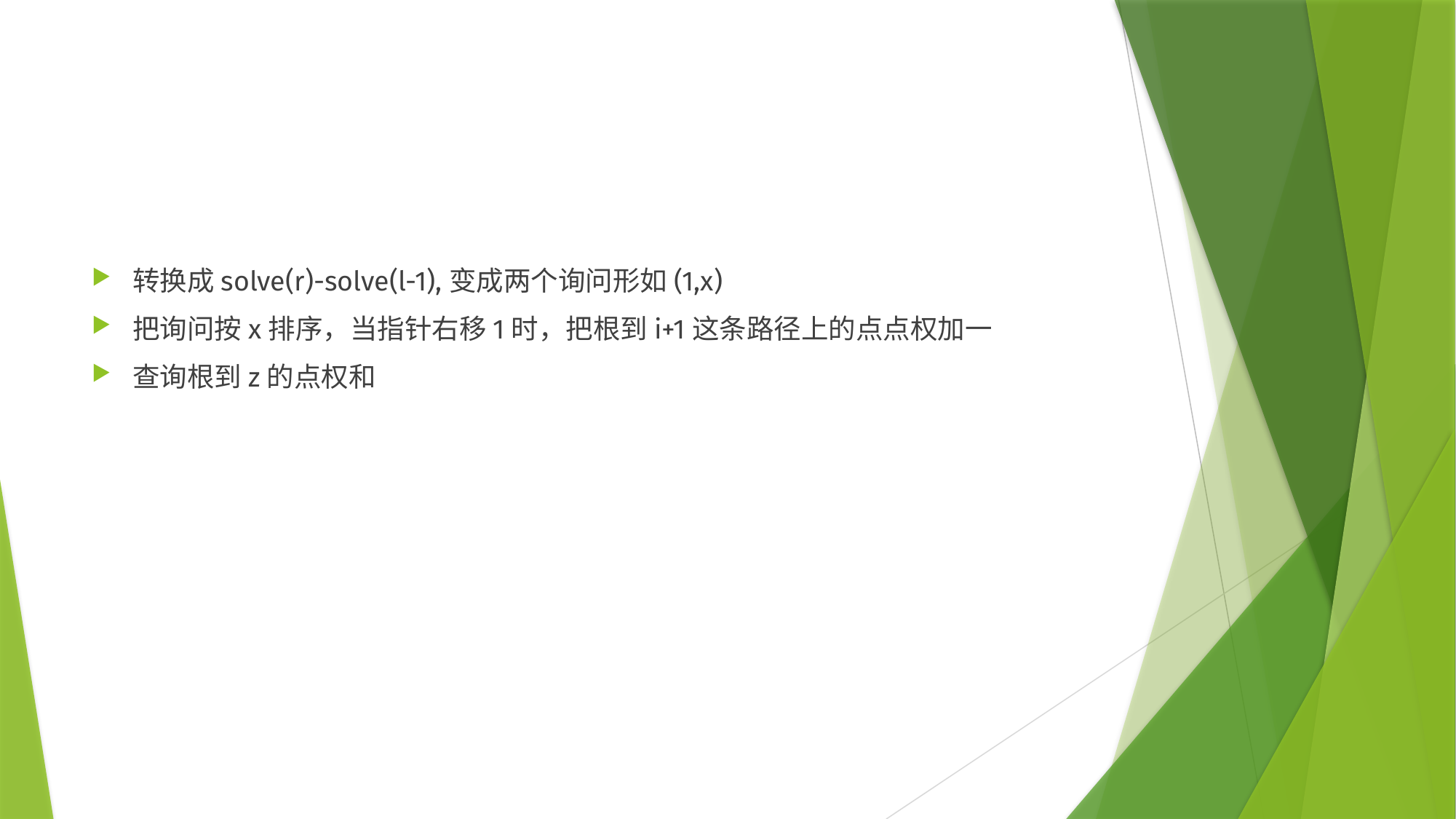

#
转换成solve(r)-solve(l-1),变成两个询问形如(1,x)
把询问按x排序，当指针右移1时，把根到i+1这条路径上的点点权加一
查询根到z的点权和